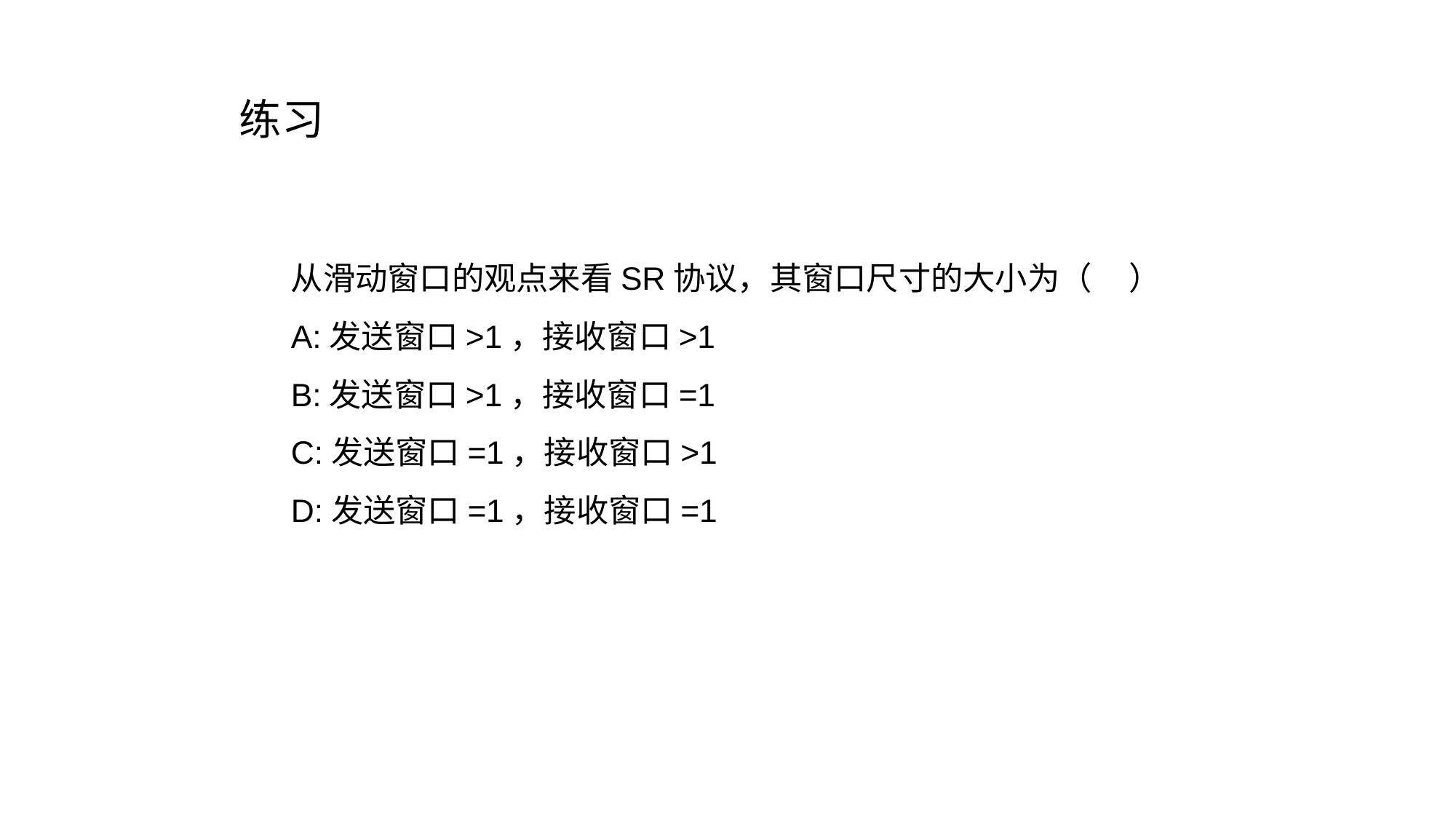

练习
从滑动窗口的观点来看SR协议，其窗口尺寸的大小为（A）
A:发送窗口>1，接收窗口>1
B:发送窗口>1，接收窗口=1
C:发送窗口=1，接收窗口>1
D:发送窗口=1，接收窗口=1